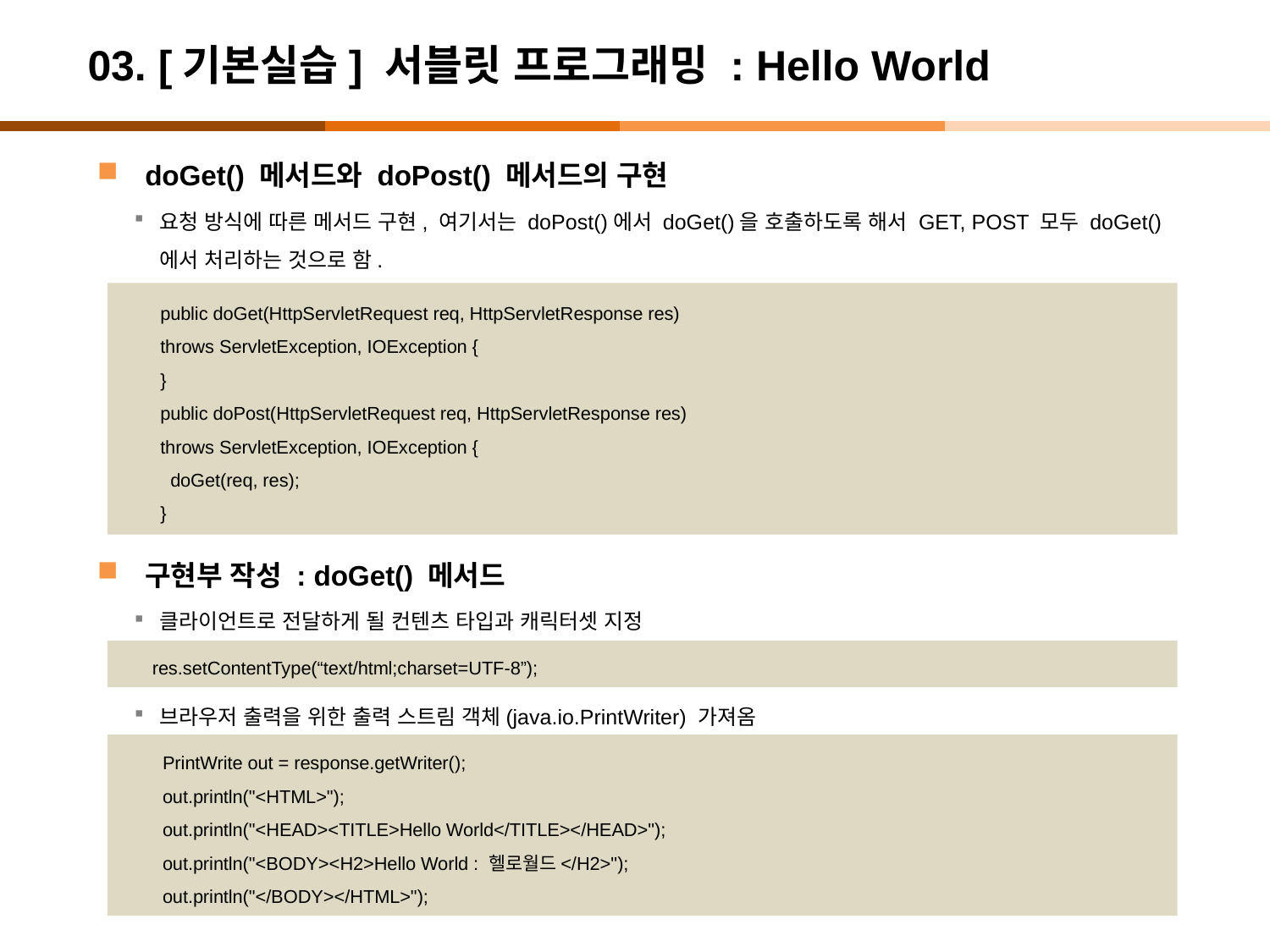

# 03. [기본실습] 서블릿 프로그래밍 : Hello World
doGet() 메서드와 doPost() 메서드의 구현
요청 방식에 따른 메서드 구현, 여기서는 doPost()에서 doGet()을 호출하도록 해서 GET, POST 모두 doGet()에서 처리하는 것으로 함.

public doGet(HttpServletRequest req, HttpServletResponse res)
throws ServletException, IOException {
}
public doPost(HttpServletRequest req, HttpServletResponse res)
throws ServletException, IOException {
  doGet(req, res);
}
구현부 작성 : doGet() 메서드
클라이언트로 전달하게 될 컨텐츠 타입과 캐릭터셋 지정

브라우저 출력을 위한 출력 스트림 객체(java.io.PrintWriter) 가져옴
res.setContentType(“text/html;charset=UTF-8”);

PrintWrite out = response.getWriter();
out.println("<HTML>");
out.println("<HEAD><TITLE>Hello World</TITLE></HEAD>");
out.println("<BODY><H2>Hello World : 헬로월드</H2>");
out.println("</BODY></HTML>");